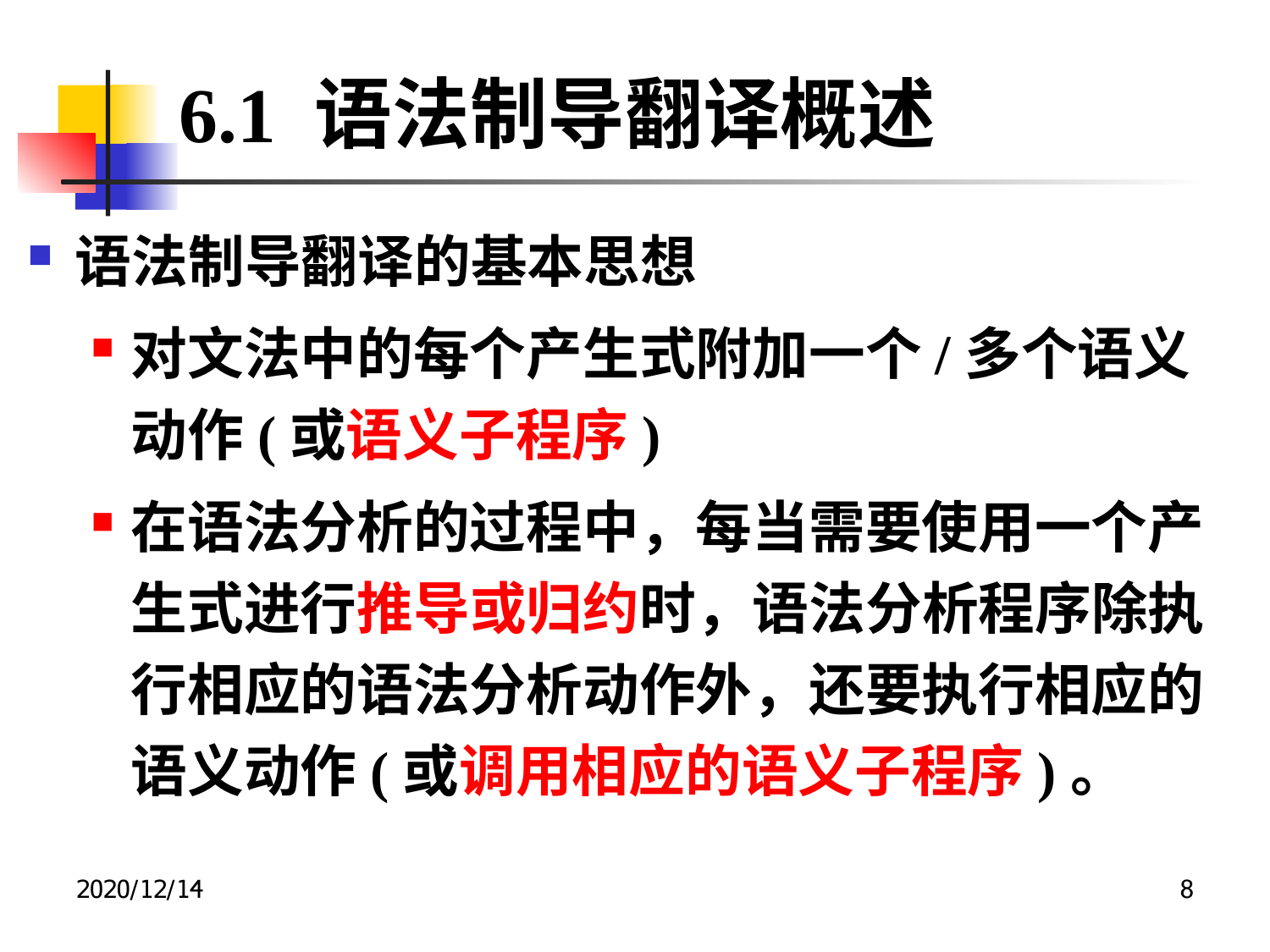

6.1 语法制导翻译概述
语法制导翻译的基本思想
对文法中的每个产生式附加一个/多个语义动作(或语义子程序)
在语法分析的过程中，每当需要使用一个产生式进行推导或归约时，语法分析程序除执行相应的语法分析动作外，还要执行相应的语义动作(或调用相应的语义子程序)。
2020/12/14
8